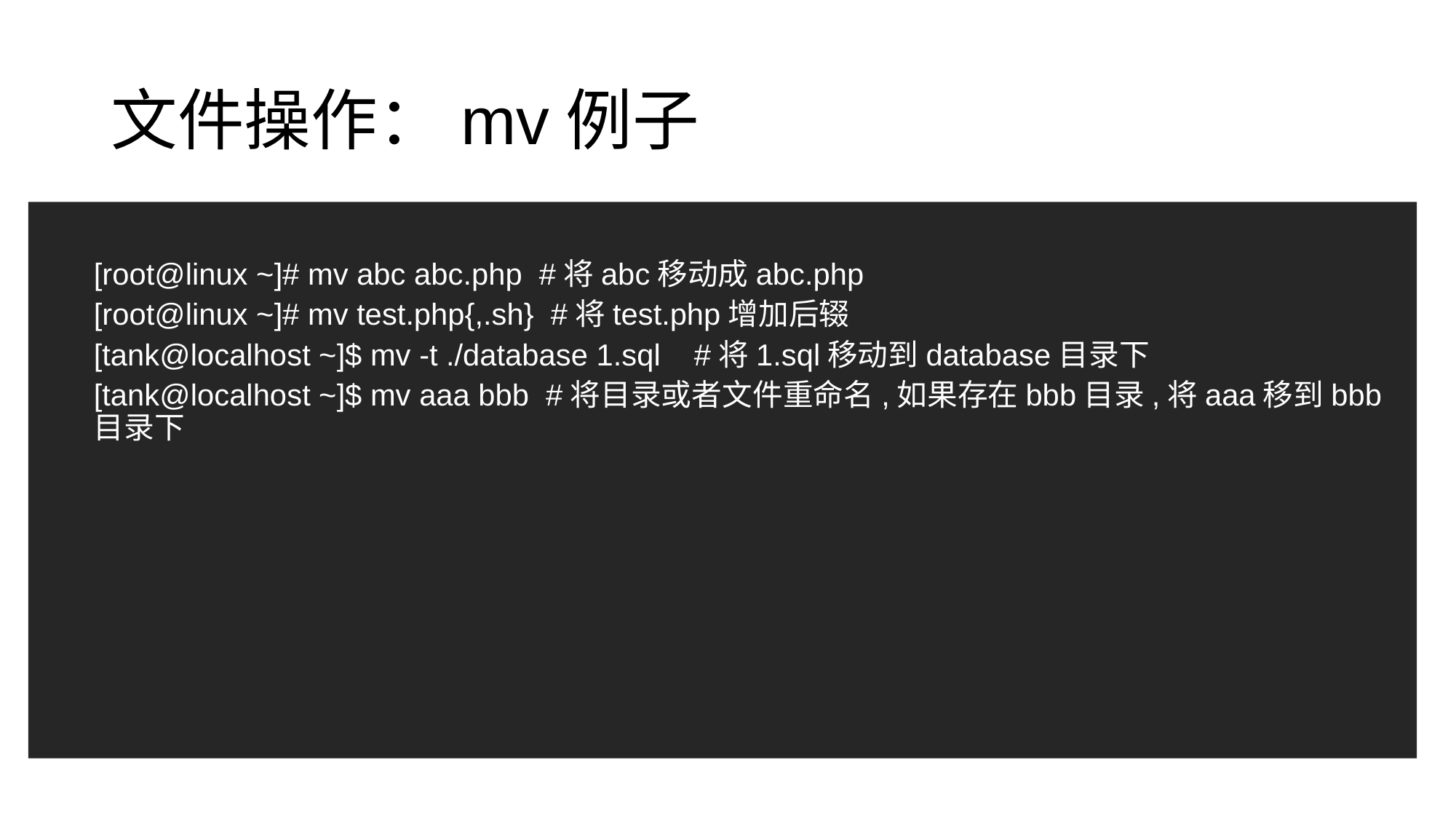

# 文件操作：mv例子

[root@linux ~]# mv abc abc.php  #将abc移动成abc.php
[root@linux ~]# mv test.php{,.sh}  #将test.php增加后辍
[tank@localhost ~]$ mv -t ./database 1.sql    #将1.sql移动到database目录下
[tank@localhost ~]$ mv aaa bbb  #将目录或者文件重命名,如果存在bbb目录,将aaa移到bbb目录下